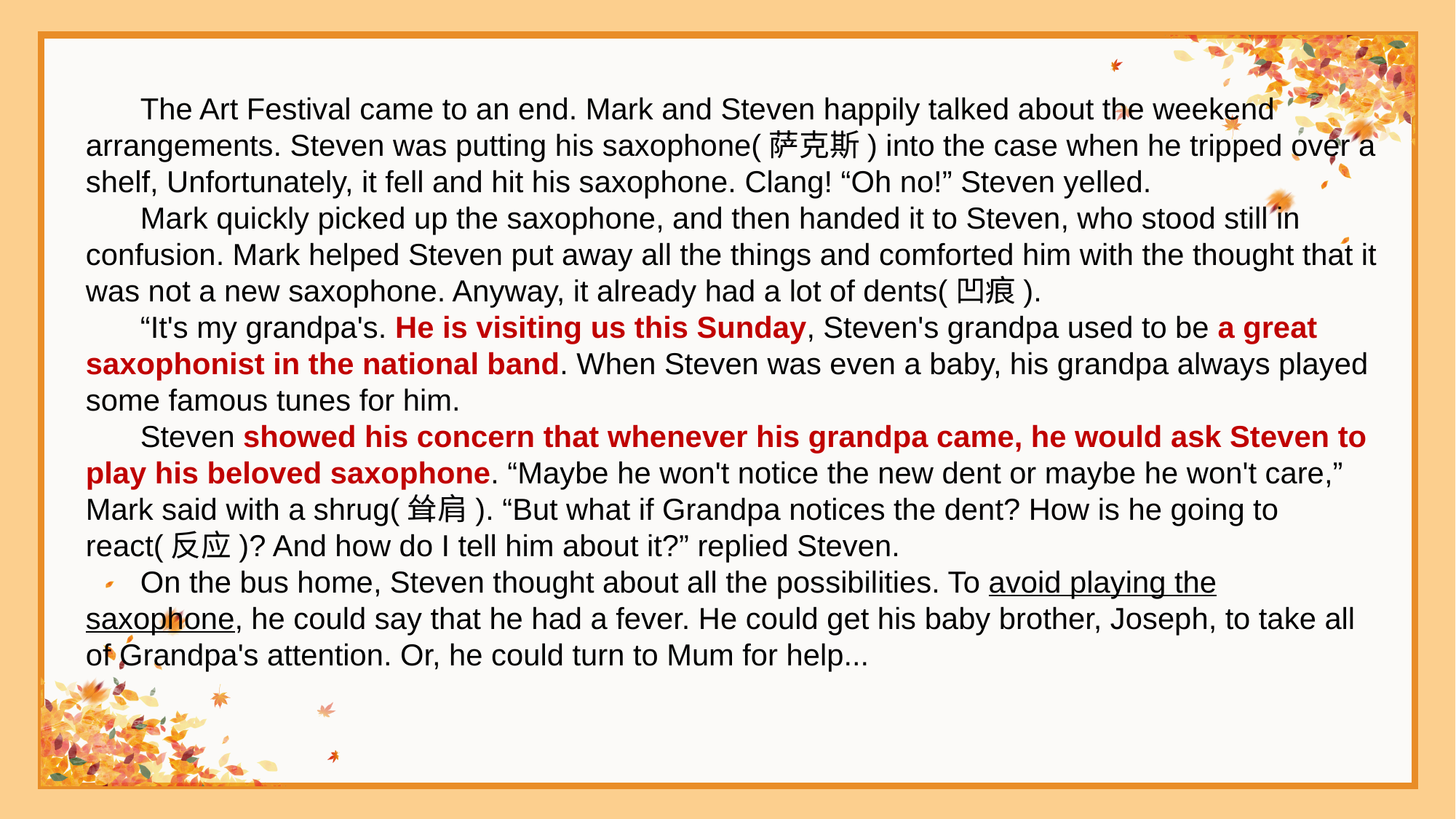

The Art Festival came to an end. Mark and Steven happily talked about the weekend arrangements. Steven was putting his saxophone(萨克斯) into the case when he tripped over a shelf, Unfortunately, it fell and hit his saxophone. Clang! “Oh no!” Steven yelled.
Mark quickly picked up the saxophone, and then handed it to Steven, who stood still in confusion. Mark helped Steven put away all the things and comforted him with the thought that it was not a new saxophone. Anyway, it already had a lot of dents(凹痕).
“It's my grandpa's. He is visiting us this Sunday, Steven's grandpa used to be a great saxophonist in the national band. When Steven was even a baby, his grandpa always played some famous tunes for him.
Steven showed his concern that whenever his grandpa came, he would ask Steven to play his beloved saxophone. “Maybe he won't notice the new dent or maybe he won't care,” Mark said with a shrug(耸肩). “But what if Grandpa notices the dent? How is he going to react(反应)? And how do I tell him about it?” replied Steven.
On the bus home, Steven thought about all the possibilities. To avoid playing the saxophone, he could say that he had a fever. He could get his baby brother, Joseph, to take all of Grandpa's attention. Or, he could turn to Mum for help...